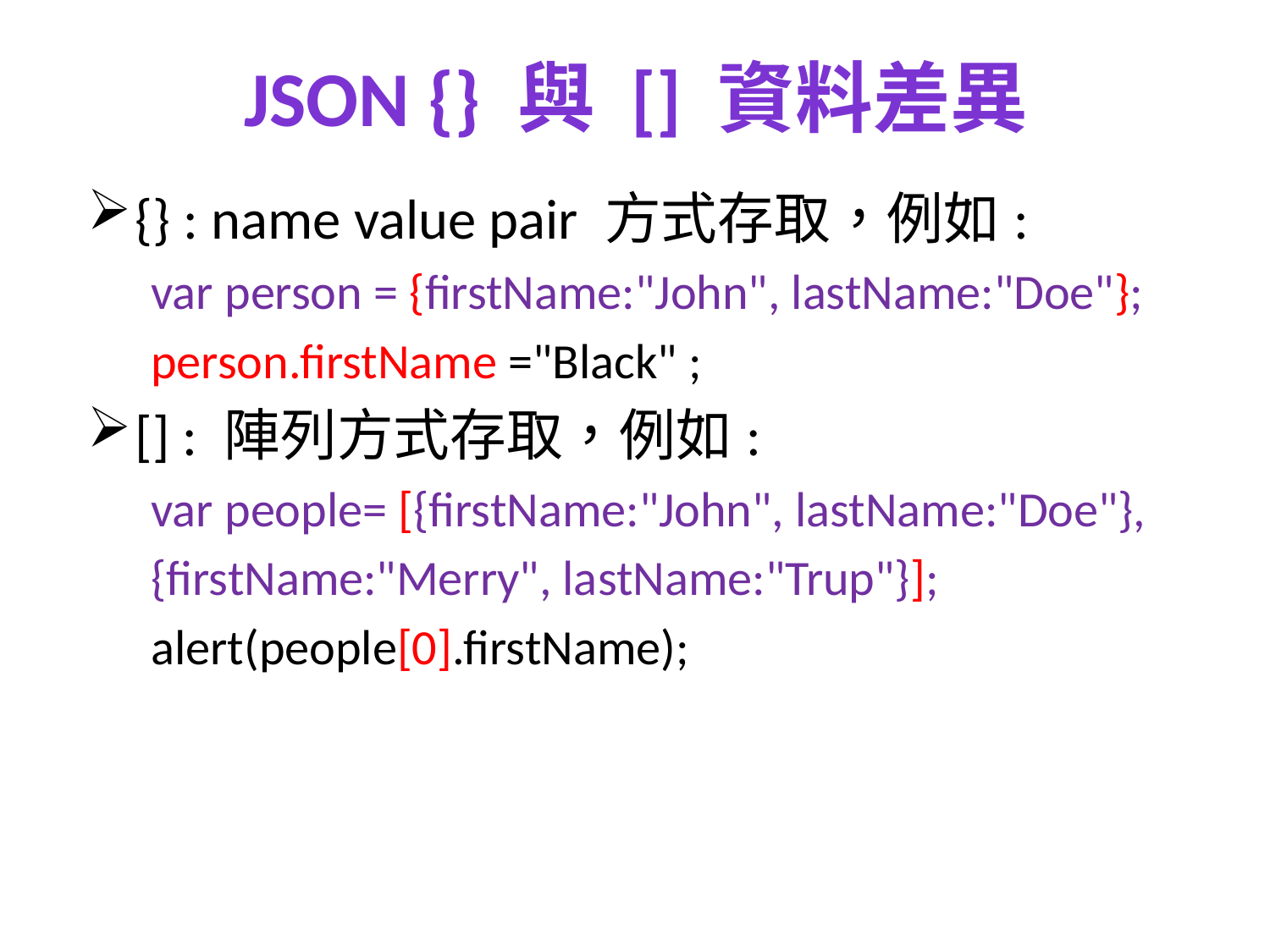

# JSON {} 與 [] 資料差異
{} : name value pair 方式存取，例如:
var person = {firstName:"John", lastName:"Doe"};
person.firstName ="Black" ;
[] : 陣列方式存取，例如:
var people= [{firstName:"John", lastName:"Doe"},
{firstName:"Merry", lastName:"Trup"}];
alert(people[0].firstName);